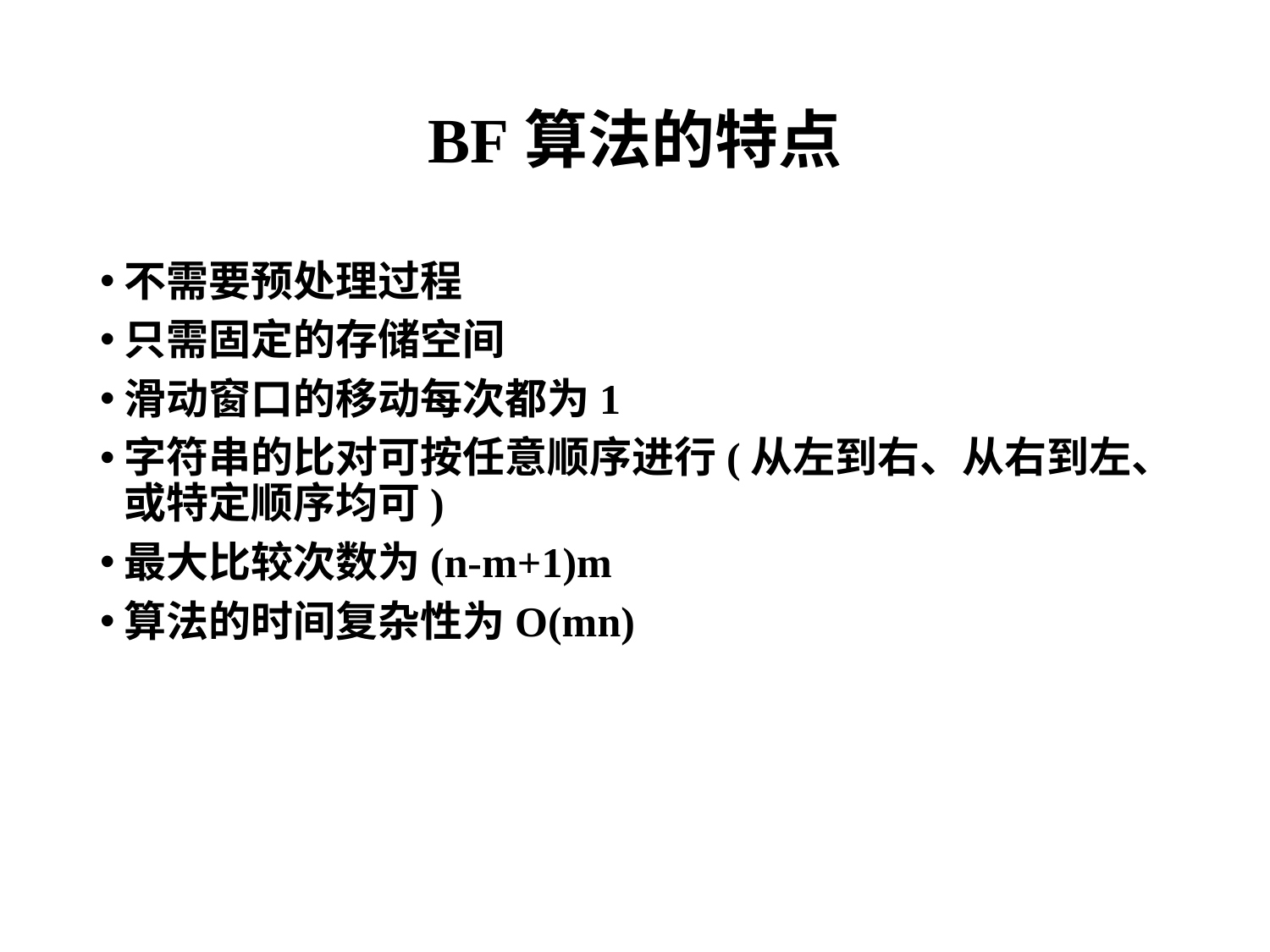

# BF算法的特点
不需要预处理过程
只需固定的存储空间
滑动窗口的移动每次都为1
字符串的比对可按任意顺序进行(从左到右、从右到左、或特定顺序均可)
最大比较次数为(n-m+1)m
算法的时间复杂性为O(mn)